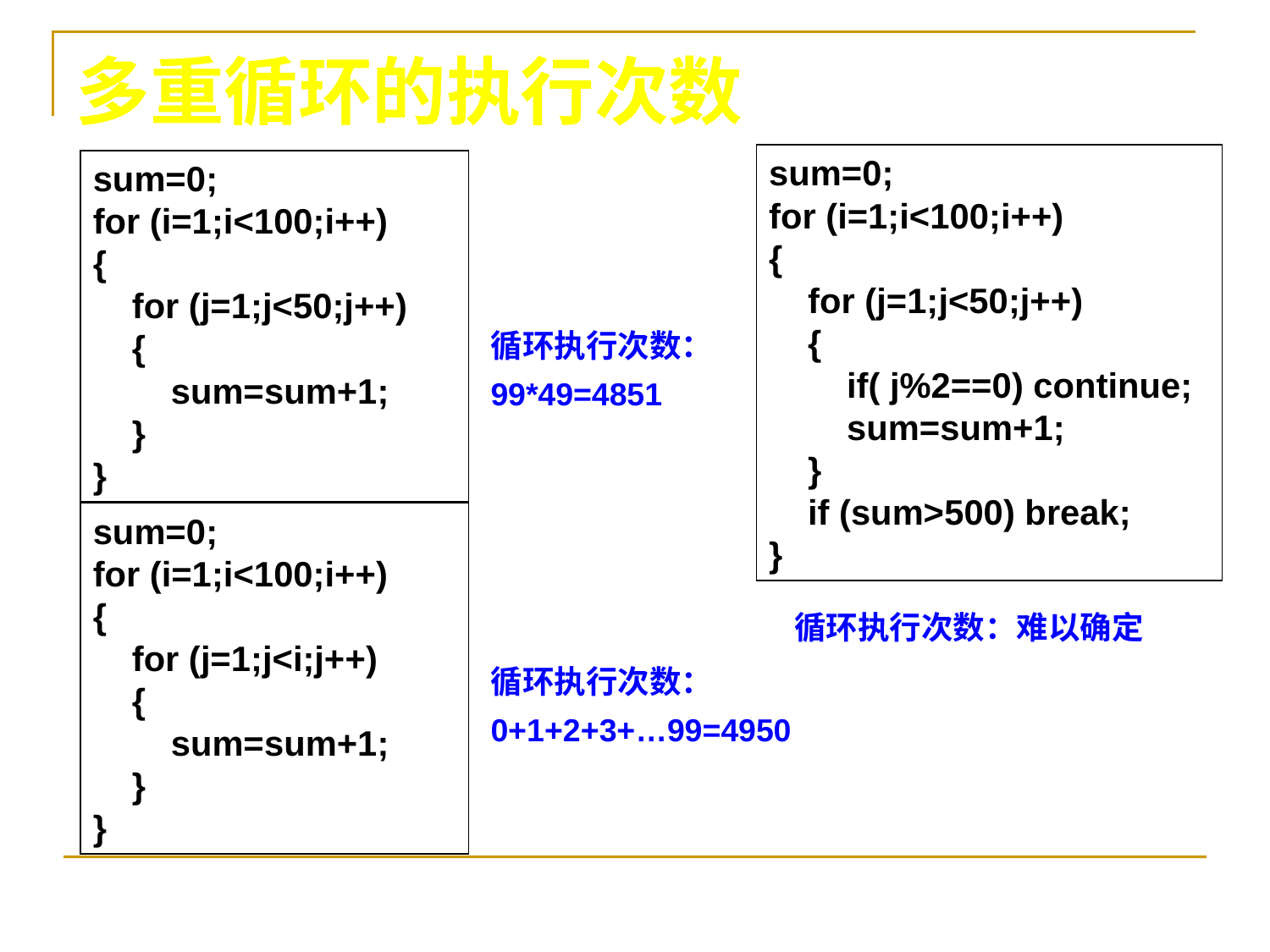

# 多重循环的执行次数
sum=0;
for (i=1;i<100;i++)
{
    for (j=1;j<50;j++)
    {
        if( j%2==0) continue;
        sum=sum+1;
    }
    if (sum>500) break;
}
sum=0;
for (i=1;i<100;i++)
{
    for (j=1;j<50;j++)
    {
        sum=sum+1;
    }
}
循环执行次数：
99*49=4851
sum=0;
for (i=1;i<100;i++)
{
    for (j=1;j<i;j++)
    {
        sum=sum+1;
    }
}
循环执行次数：难以确定
循环执行次数：
0+1+2+3+…99=4950